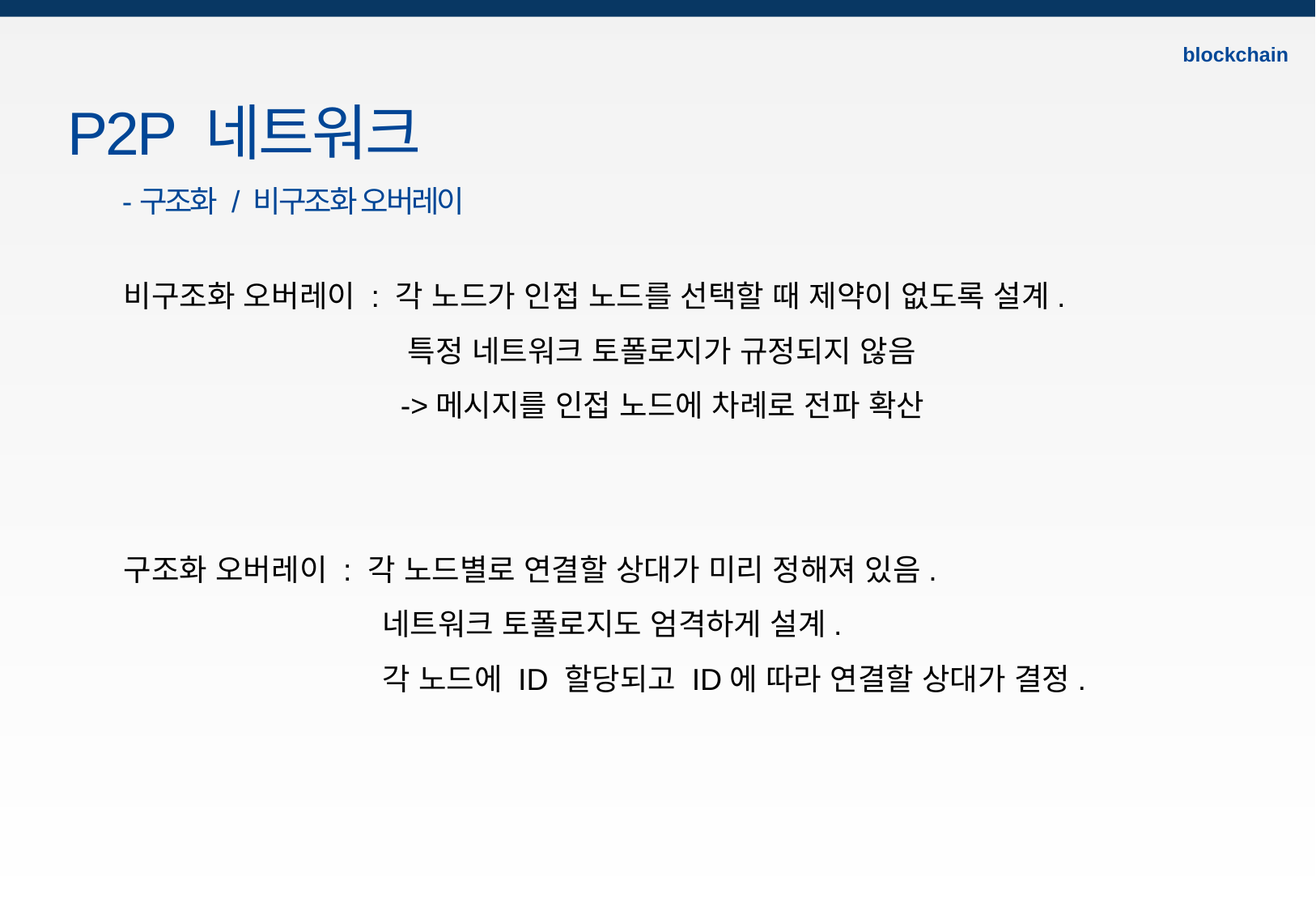

blockchain
P2P 네트워크
      -구조화 / 비구조화 오버레이
비구조화 오버레이 : 각 노드가 인접 노드를 선택할 때 제약이 없도록 설계.
		    특정 네트워크 토폴로지가 규정되지 않음
		    ->메시지를 인접 노드에 차례로 전파 확산

구조화 오버레이 : 각 노드별로 연결할 상대가 미리 정해져 있음.
		 네트워크 토폴로지도 엄격하게 설계.
		 각 노드에 ID 할당되고 ID에 따라 연결할 상대가 결정.